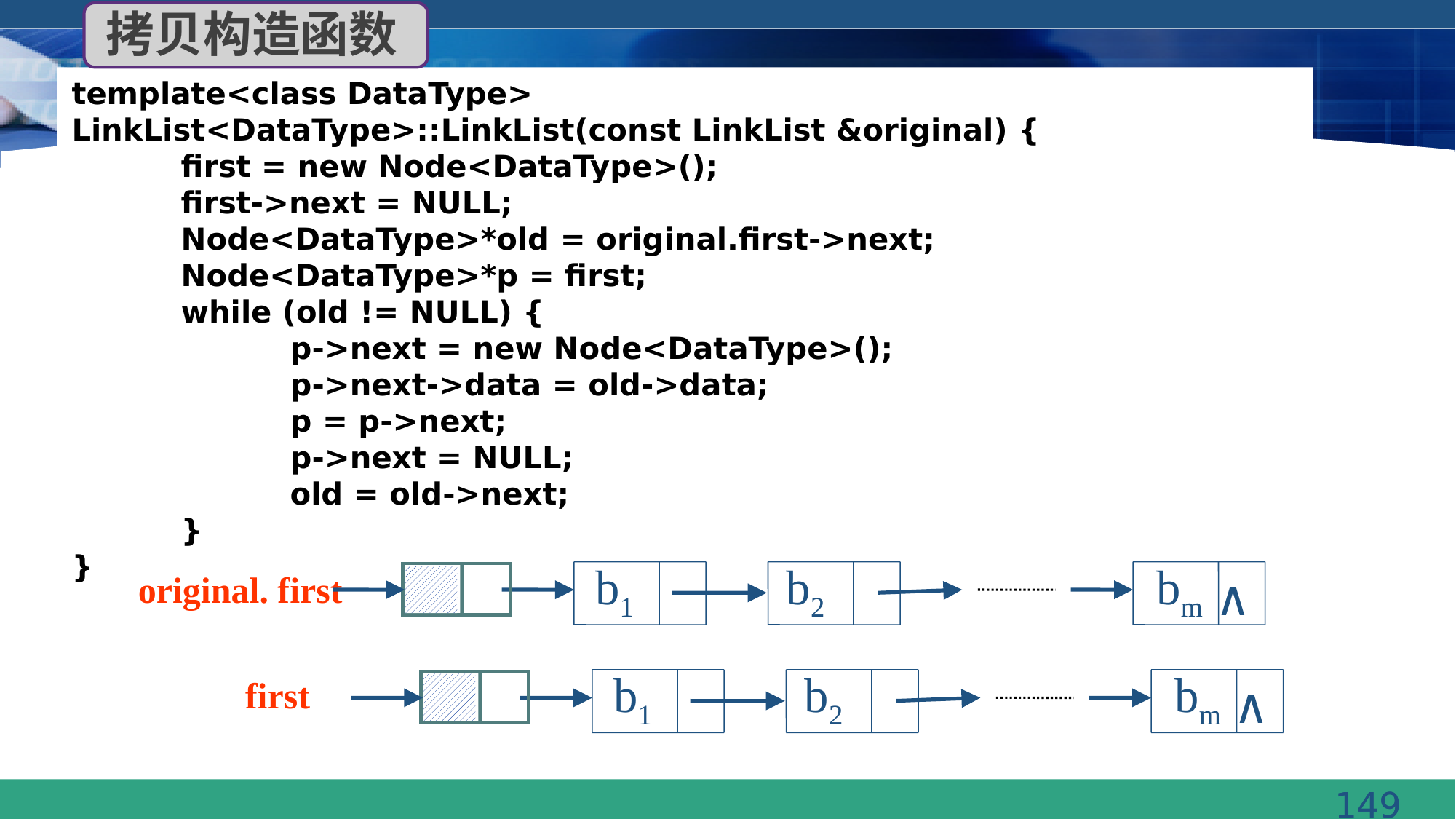

拷贝构造函数

template<class DataType>
LinkList<DataType>::LinkList(const LinkList &original) {
	first = new Node<DataType>();
	first->next = NULL;
	Node<DataType>*old = original.first->next;
	Node<DataType>*p = first;
	while (old != NULL) {
		p->next = new Node<DataType>();
		p->next->data = old->data;
		p = p->next;
		p->next = NULL;
		old = old->next;
	}
}
b1
b2
bm
original. first

∧

b1
b2
bm
first

∧